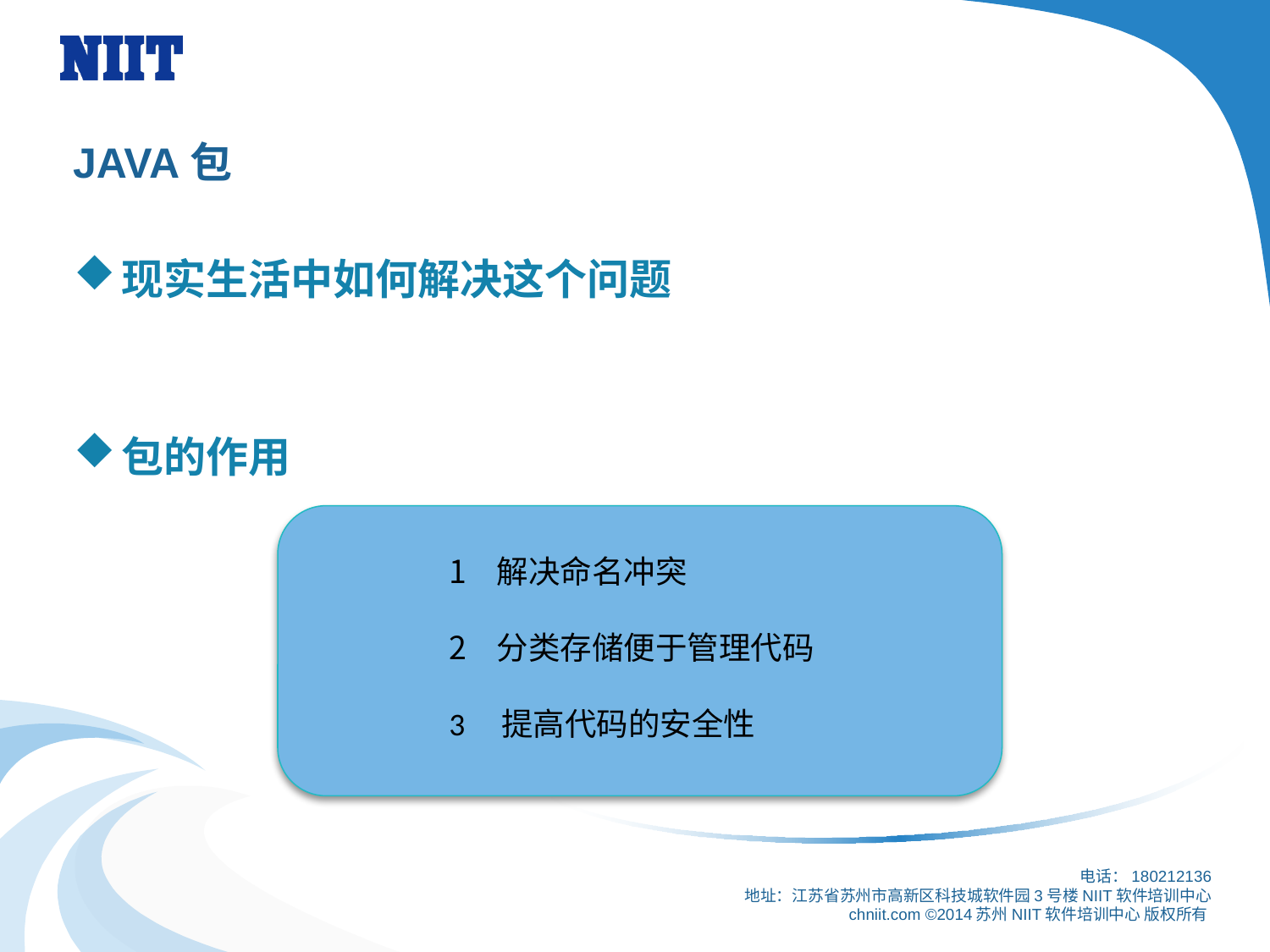

# JAVA包
现实生活中如何解决这个问题

包的作用

解决命名冲突

分类存储便于管理代码

3    提高代码的安全性